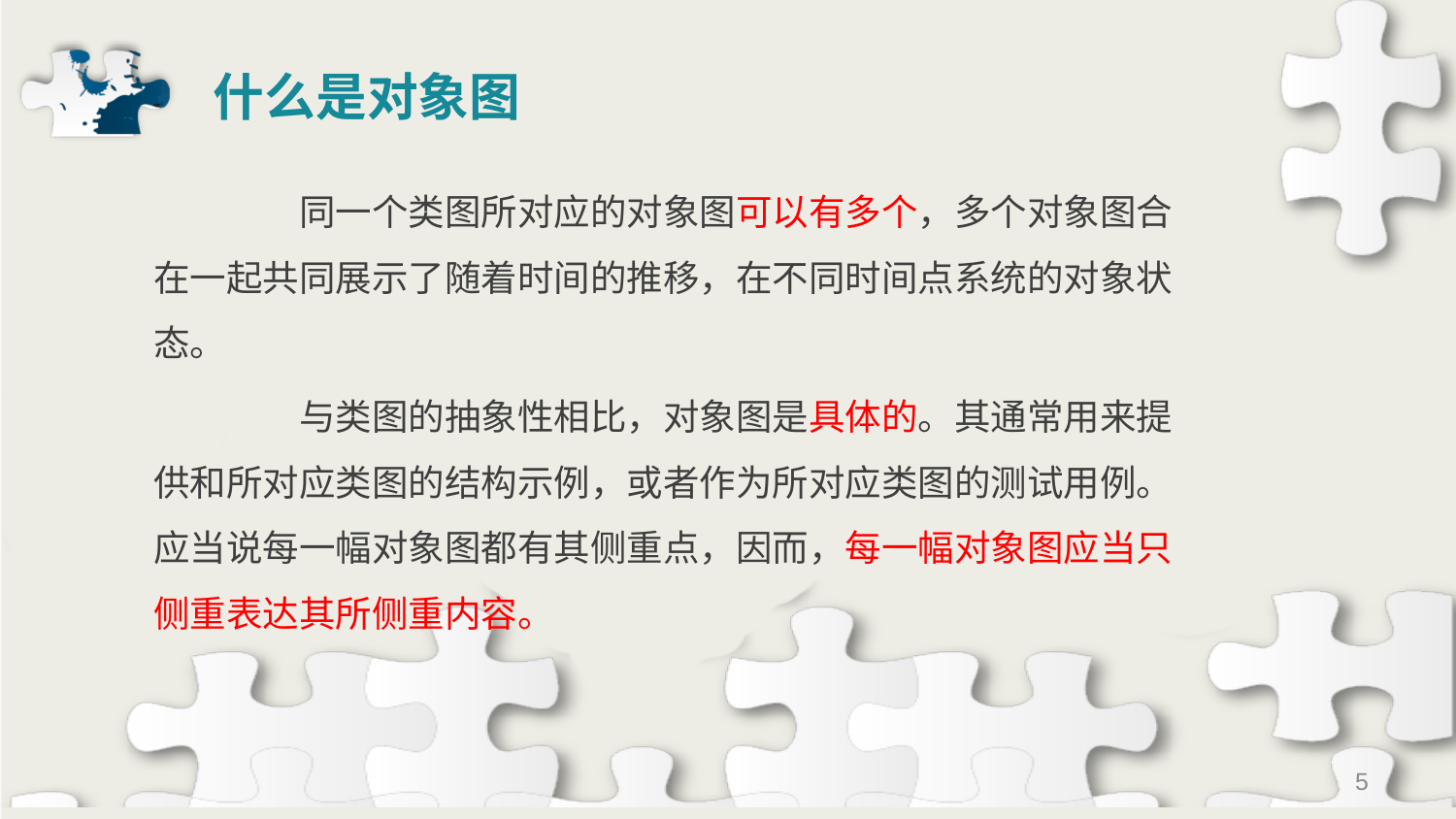

什么是对象图
	同一个类图所对应的对象图可以有多个，多个对象图合在一起共同展示了随着时间的推移，在不同时间点系统的对象状态。
	与类图的抽象性相比，对象图是具体的。其通常用来提供和所对应类图的结构示例，或者作为所对应类图的测试用例。应当说每一幅对象图都有其侧重点，因而，每一幅对象图应当只侧重表达其所侧重内容。
5